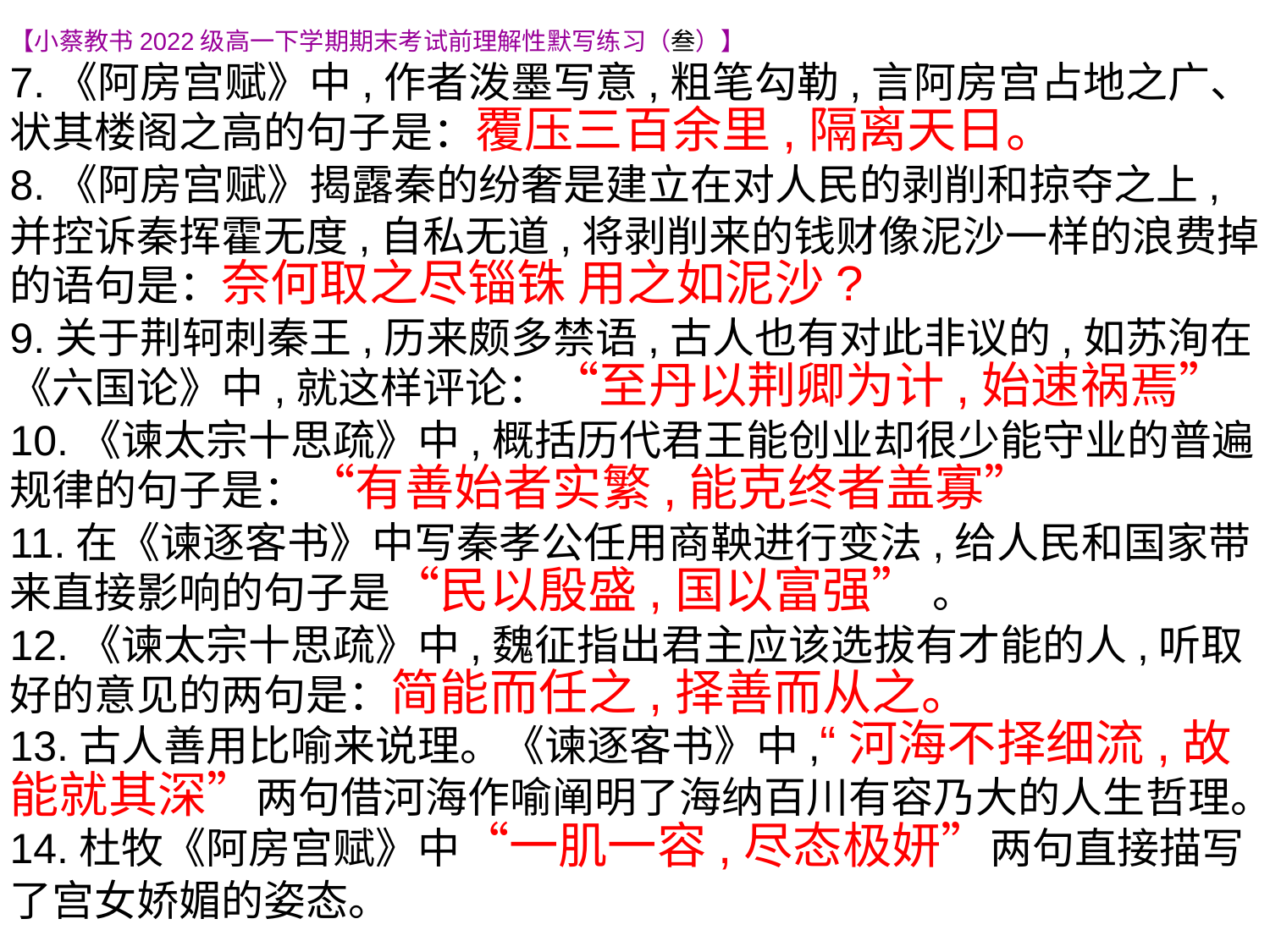

【小蔡教书2022级高一下学期期末考试前理解性默写练习（叁）】
7.《阿房宫赋》中,作者泼墨写意,粗笔勾勒,言阿房宫占地之广、状其楼阁之高的句子是：覆压三百余里,隔离天日。
8.《阿房宫赋》揭露秦的纷奢是建立在对人民的剥削和掠夺之上,并控诉秦挥霍无度,自私无道,将剥削来的钱财像泥沙一样的浪费掉的语句是：奈何取之尽锱铢 用之如泥沙?
9.关于荆轲刺秦王,历来颇多禁语,古人也有对此非议的,如苏洵在《六国论》中,就这样评论：“至丹以荆卿为计,始速祸焉”
10.《谏太宗十思疏》中,概括历代君王能创业却很少能守业的普遍规律的句子是：“有善始者实繁,能克终者盖寡”
11.在《谏逐客书》中写秦孝公任用商鞅进行变法,给人民和国家带来直接影响的句子是“民以殷盛,国以富强” 。
12.《谏太宗十思疏》中,魏征指出君主应该选拔有才能的人,听取好的意见的两句是：简能而任之,择善而从之。
13.古人善用比喻来说理。《谏逐客书》中,“河海不择细流,故能就其深”两句借河海作喻阐明了海纳百川有容乃大的人生哲理。14.杜牧《阿房宫赋》中“一肌一容,尽态极妍”两句直接描写了宫女娇媚的姿态。